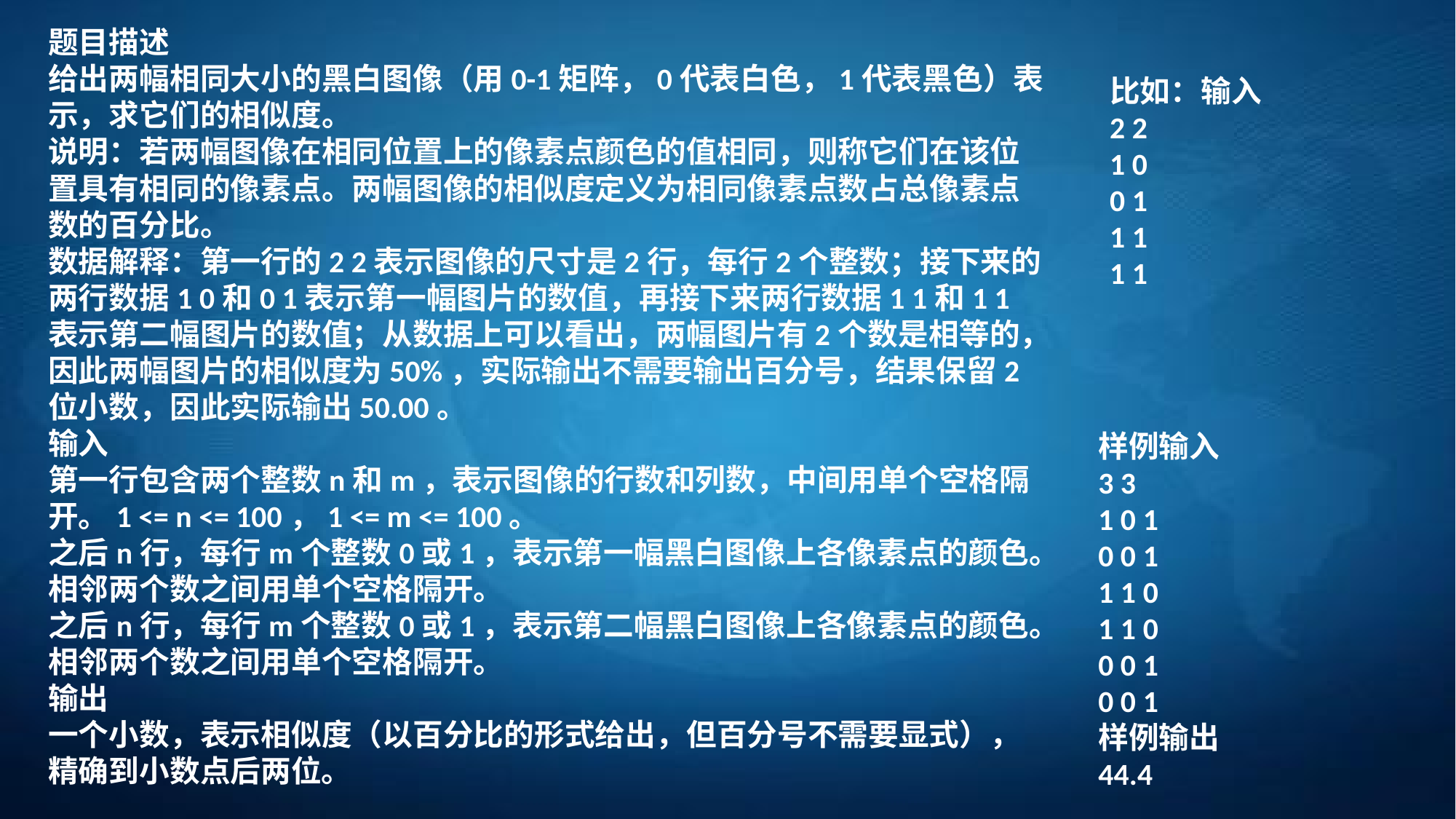

题目描述
给出两幅相同大小的黑白图像（用0-1矩阵，0代表白色，1代表黑色）表示，求它们的相似度。
说明：若两幅图像在相同位置上的像素点颜色的值相同，则称它们在该位置具有相同的像素点。两幅图像的相似度定义为相同像素点数占总像素点数的百分比。
数据解释：第一行的2 2表示图像的尺寸是2行，每行2个整数；接下来的两行数据1 0和0 1表示第一幅图片的数值，再接下来两行数据1 1和1 1表示第二幅图片的数值；从数据上可以看出，两幅图片有2个数是相等的，因此两幅图片的相似度为50%，实际输出不需要输出百分号，结果保留2位小数，因此实际输出50.00。
输入
第一行包含两个整数n和m，表示图像的行数和列数，中间用单个空格隔开。1 <= n <= 100，1 <= m <= 100。
之后n行，每行m个整数0或1，表示第一幅黑白图像上各像素点的颜色。相邻两个数之间用单个空格隔开。
之后n行，每行m个整数0或1，表示第二幅黑白图像上各像素点的颜色。相邻两个数之间用单个空格隔开。
输出
一个小数，表示相似度（以百分比的形式给出，但百分号不需要显式），精确到小数点后两位。
比如：输入
2 2
1 0
0 1
1 1
1 1

样例输入
3 3
1 0 1
0 0 1
1 1 0
1 1 0
0 0 1
0 0 1
样例输出
44.4